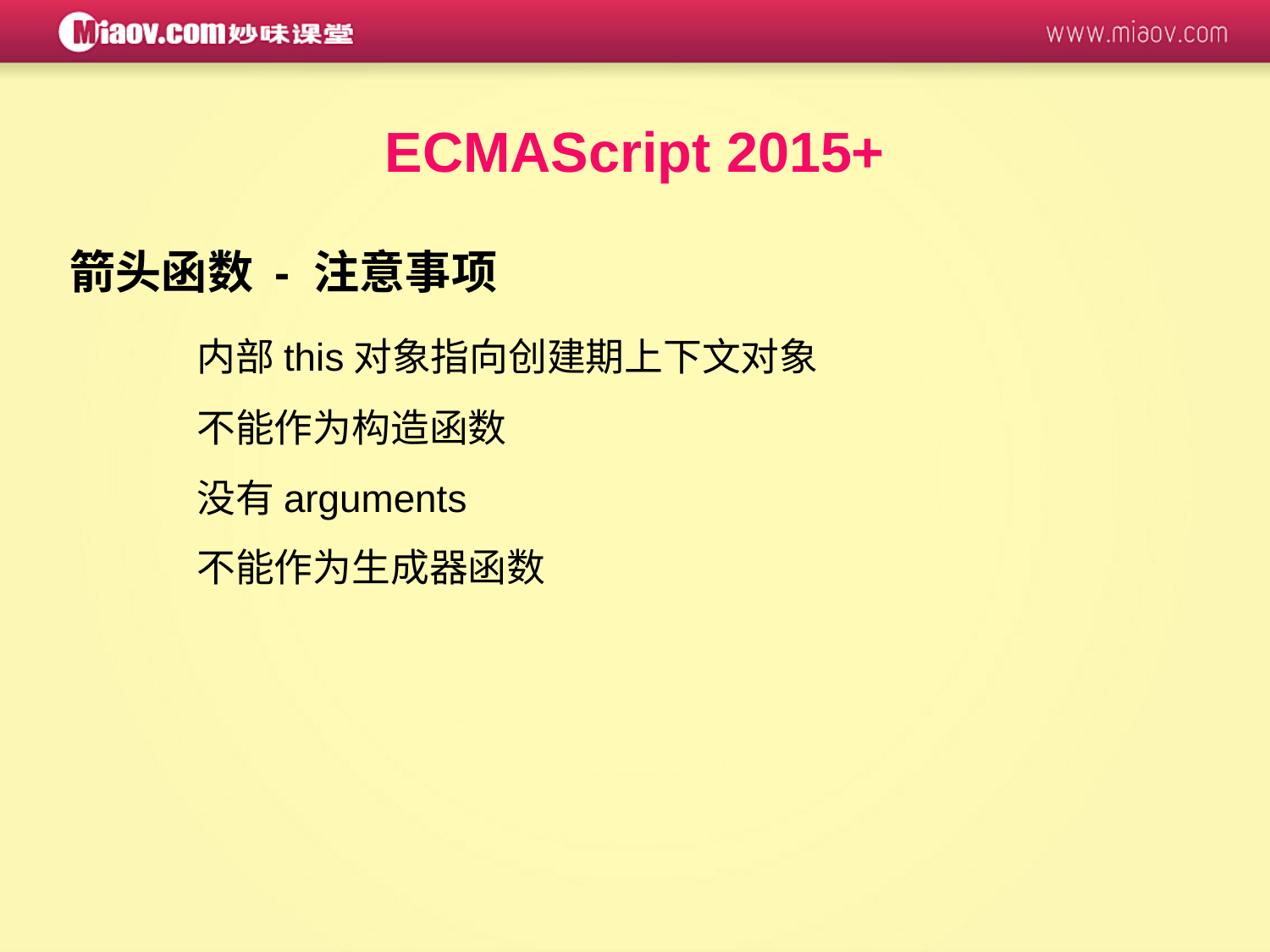

ECMAScript 2015+
箭头函数 - 注意事项
	内部this对象指向创建期上下文对象
	不能作为构造函数
	没有arguments
	不能作为生成器函数